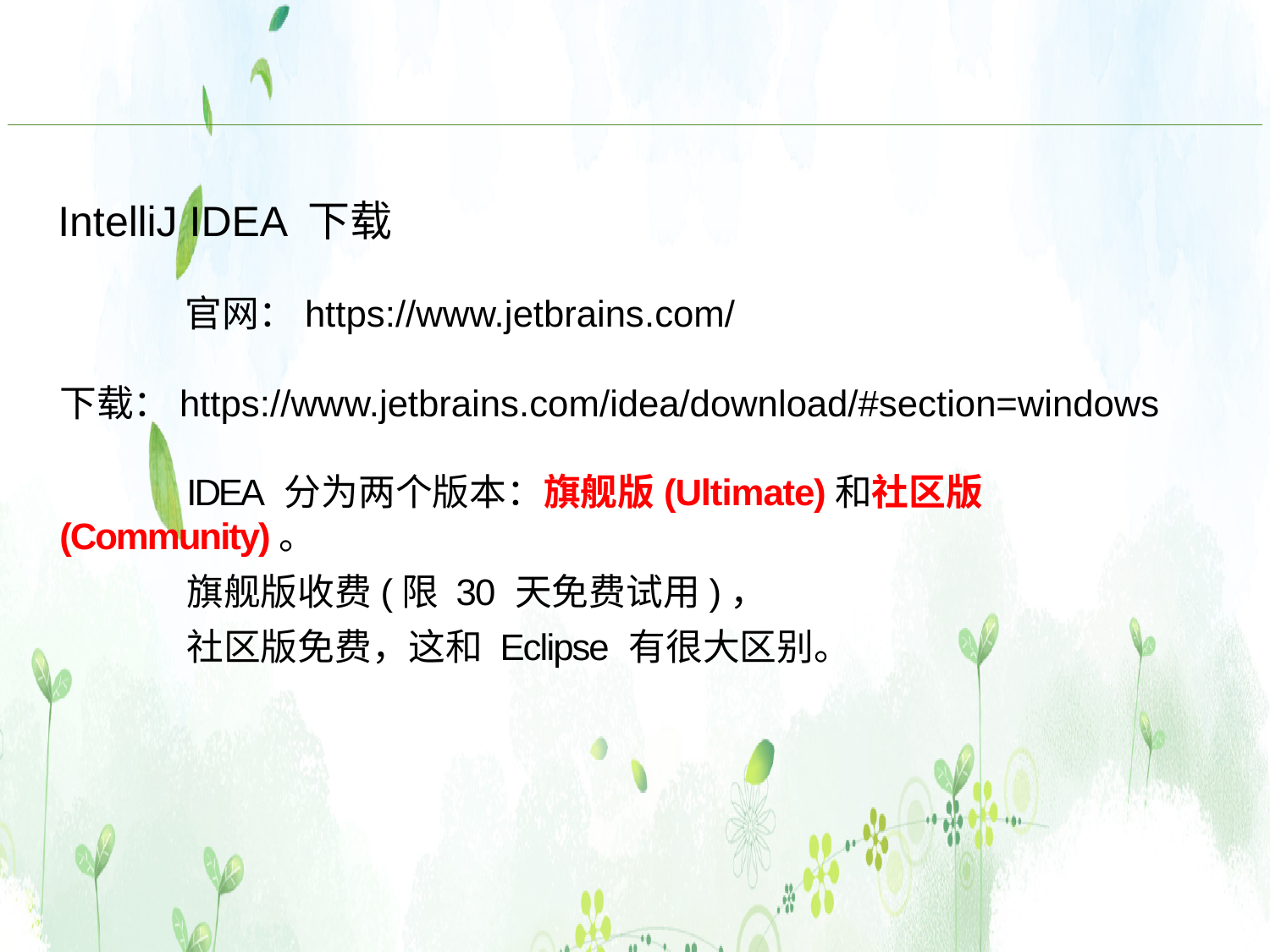

IntelliJ IDEA 下载
	官网：https://www.jetbrains.com/

下载：https://www.jetbrains.com/idea/download/#section=windows

	IDEA 分为两个版本：旗舰版(Ultimate)和社区版(Community)。
	旗舰版收费(限 30 天免费试用)，
	社区版免费，这和 Eclipse 有很大区别。